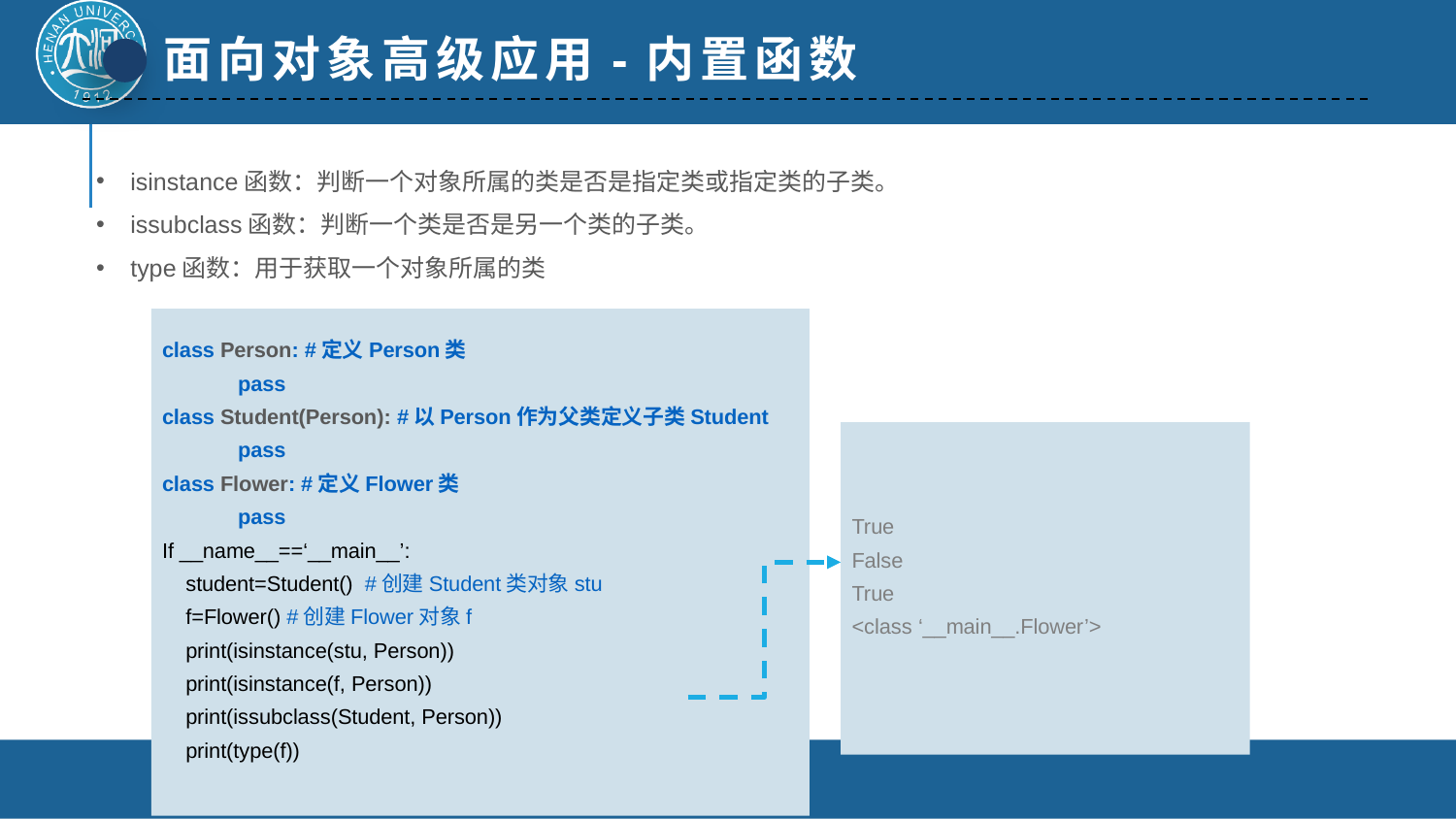

面向对象高级应用-内置函数

isinstance函数：判断一个对象所属的类是否是指定类或指定类的子类。
issubclass函数：判断一个类是否是另一个类的子类。
type函数：用于获取一个对象所属的类
class Person: #定义Person类
             pass
class Student(Person): #以Person作为父类定义子类Student
             pass
class Flower: #定义Flower类
             pass
If __name__==‘__main__’:
    student=Student()  #创建Student类对象stu
    f=Flower() #创建Flower对象f
    print(isinstance(stu, Person))
    print(isinstance(f, Person))
    print(issubclass(Student, Person))
    print(type(f))

True
False
True
<class ‘__main__.Flower’>